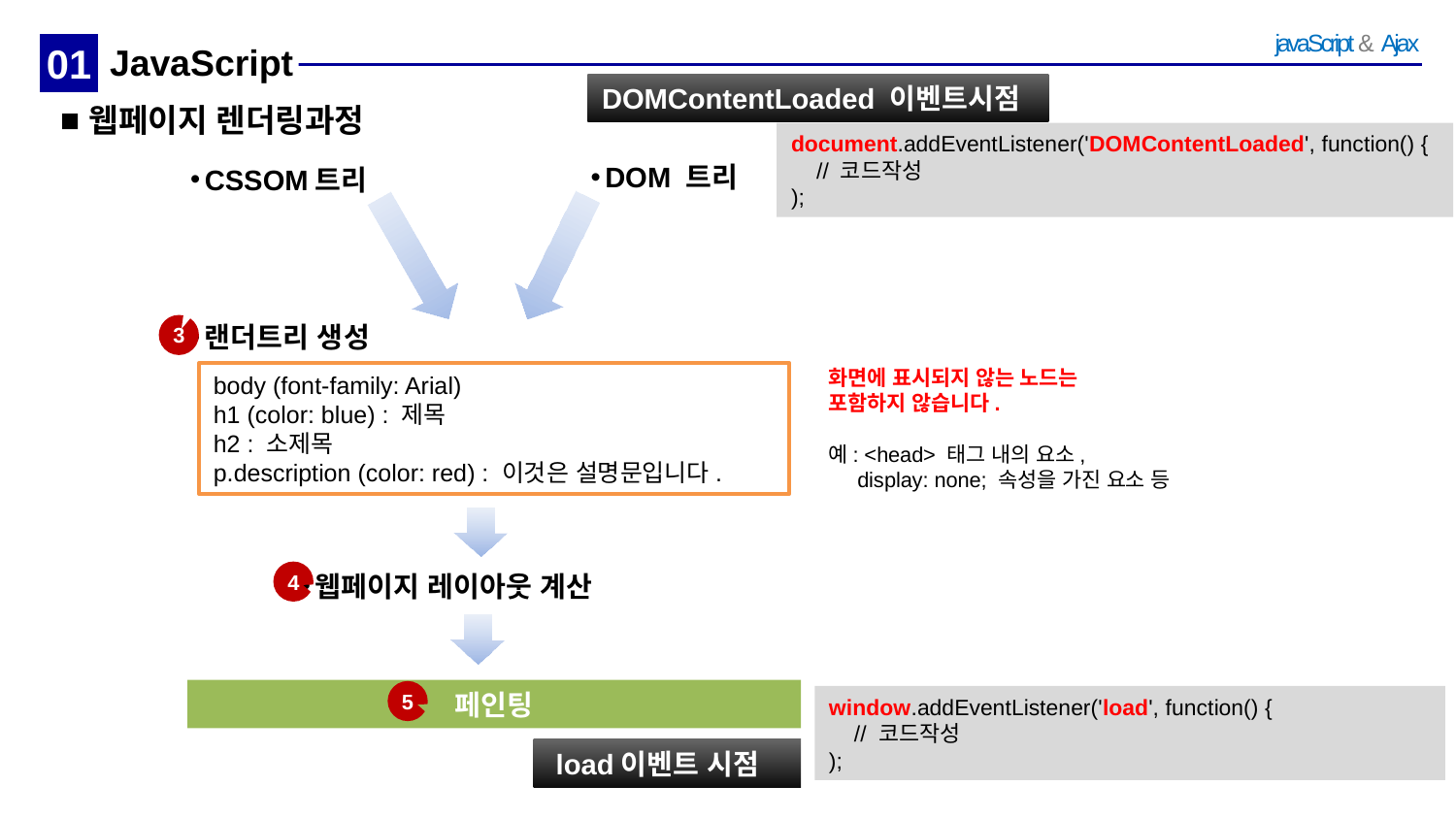

01
# JavaScript
DOMContentLoaded 이벤트시점
웹페이지 렌더링과정
document.addEventListener('DOMContentLoaded', function() {
    // 코드작성
);
DOM 트리
CSSOM트리

랜더트리 생성
3
화면에 표시되지 않는 노드는
포함하지 않습니다.
예: <head> 태그 내의 요소,
     display: none; 속성을 가진 요소 등
body (font-family: Arial)
h1 (color: blue) : 제목
h2 : 소제목
p.description (color: red) : 이것은 설명문입니다.

4
웹페이지 레이아웃 계산

페인팅
5
window.addEventListener('load', function() {
    // 코드작성
);
 load이벤트 시점